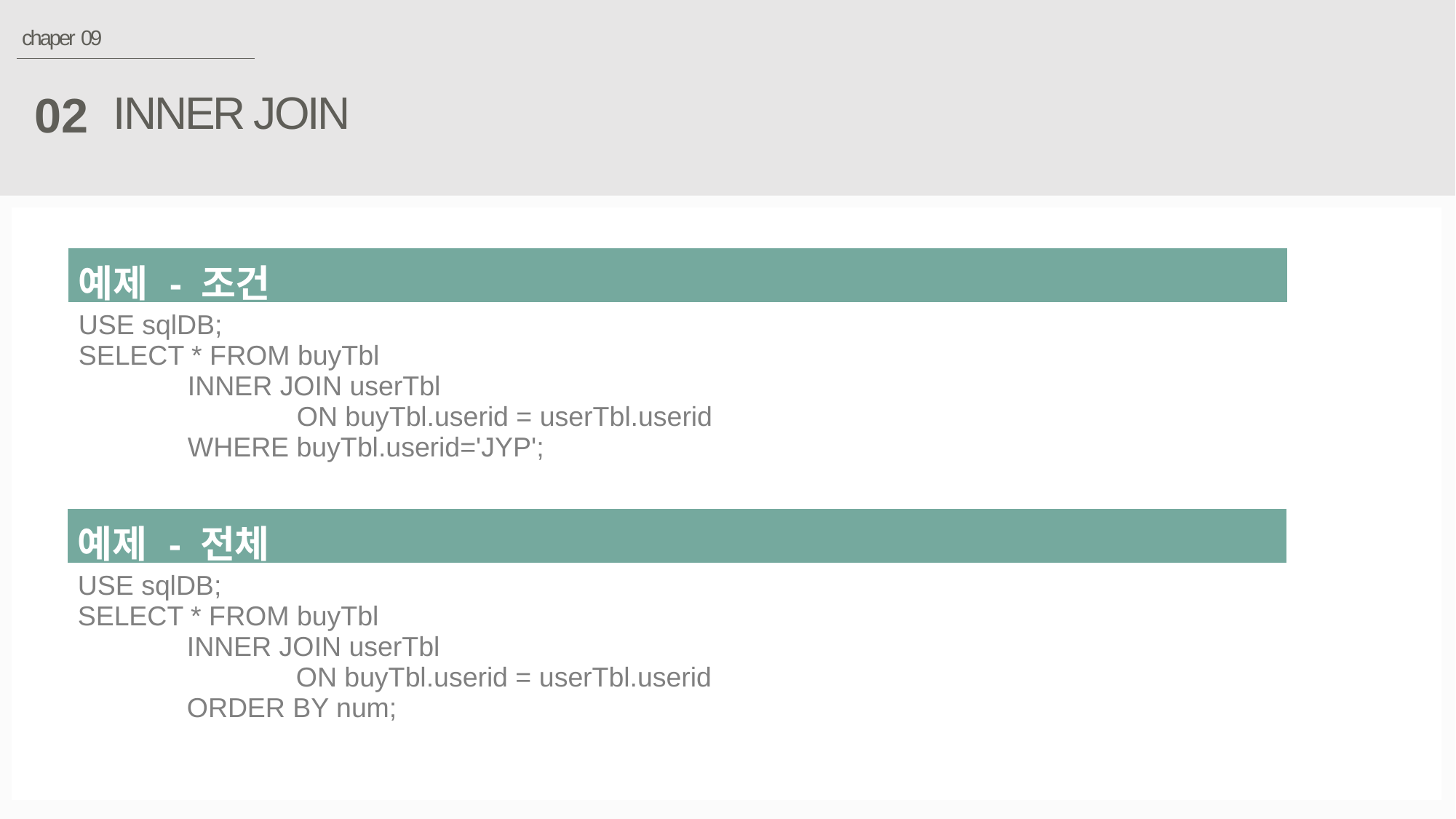

chaper  09
INNER JOIN
02

| 예제 - 조건 |
| --- |
| USE sqlDB; SELECT \* FROM buyTbl INNER JOIN userTbl ON buyTbl.userid = userTbl.userid WHERE buyTbl.userid='JYP'; |
| 예제 - 전체 |
| --- |
| USE sqlDB; SELECT \* FROM buyTbl INNER JOIN userTbl ON buyTbl.userid = userTbl.userid ORDER BY num; |